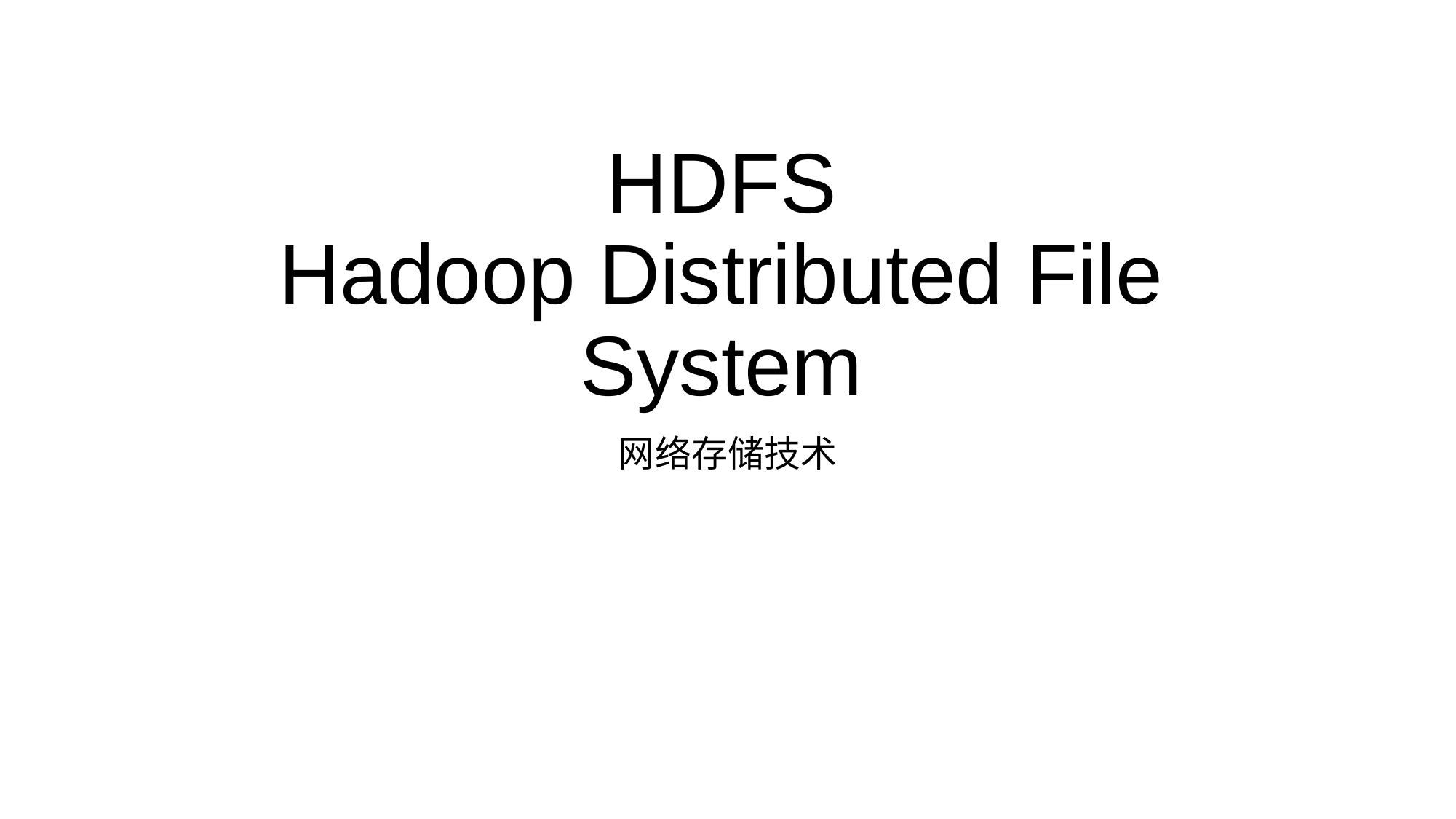

# HDFS Hadoop Distributed File System
网络存储技术